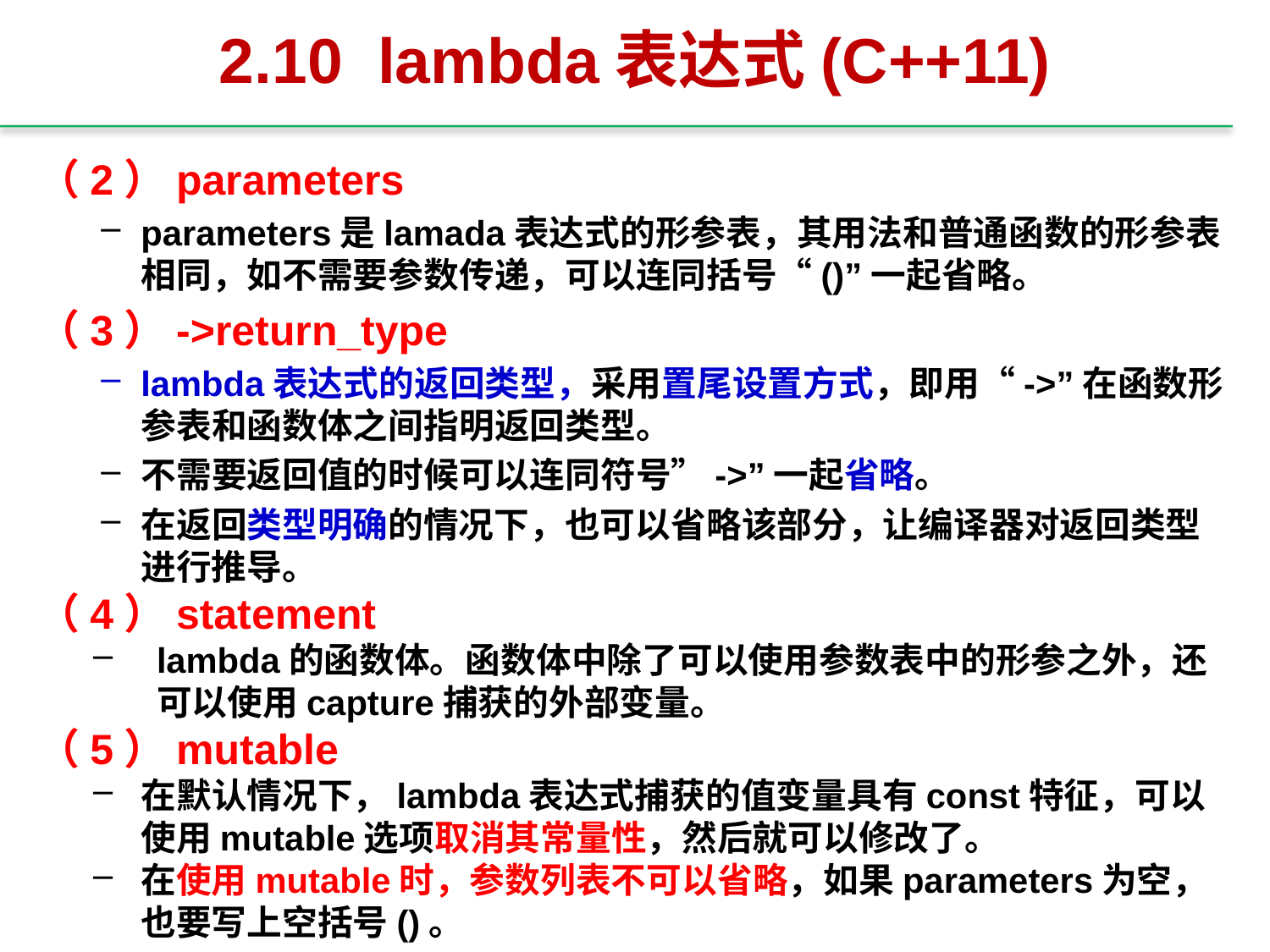

# 2.10  lambda表达式(C++11)
（2）parameters
parameters是lamada表达式的形参表，其用法和普通函数的形参表相同，如不需要参数传递，可以连同括号“()”一起省略。
（3）->return_type
lambda表达式的返回类型，采用置尾设置方式，即用“->”在函数形参表和函数体之间指明返回类型。
不需要返回值的时候可以连同符号”->”一起省略。
在返回类型明确的情况下，也可以省略该部分，让编译器对返回类型进行推导。
（4）statement
lambda的函数体。函数体中除了可以使用参数表中的形参之外，还可以使用capture捕获的外部变量。
（5）mutable
在默认情况下，lambda表达式捕获的值变量具有const特征，可以使用mutable选项取消其常量性，然后就可以修改了。
在使用mutable时，参数列表不可以省略，如果parameters为空，也要写上空括号()。